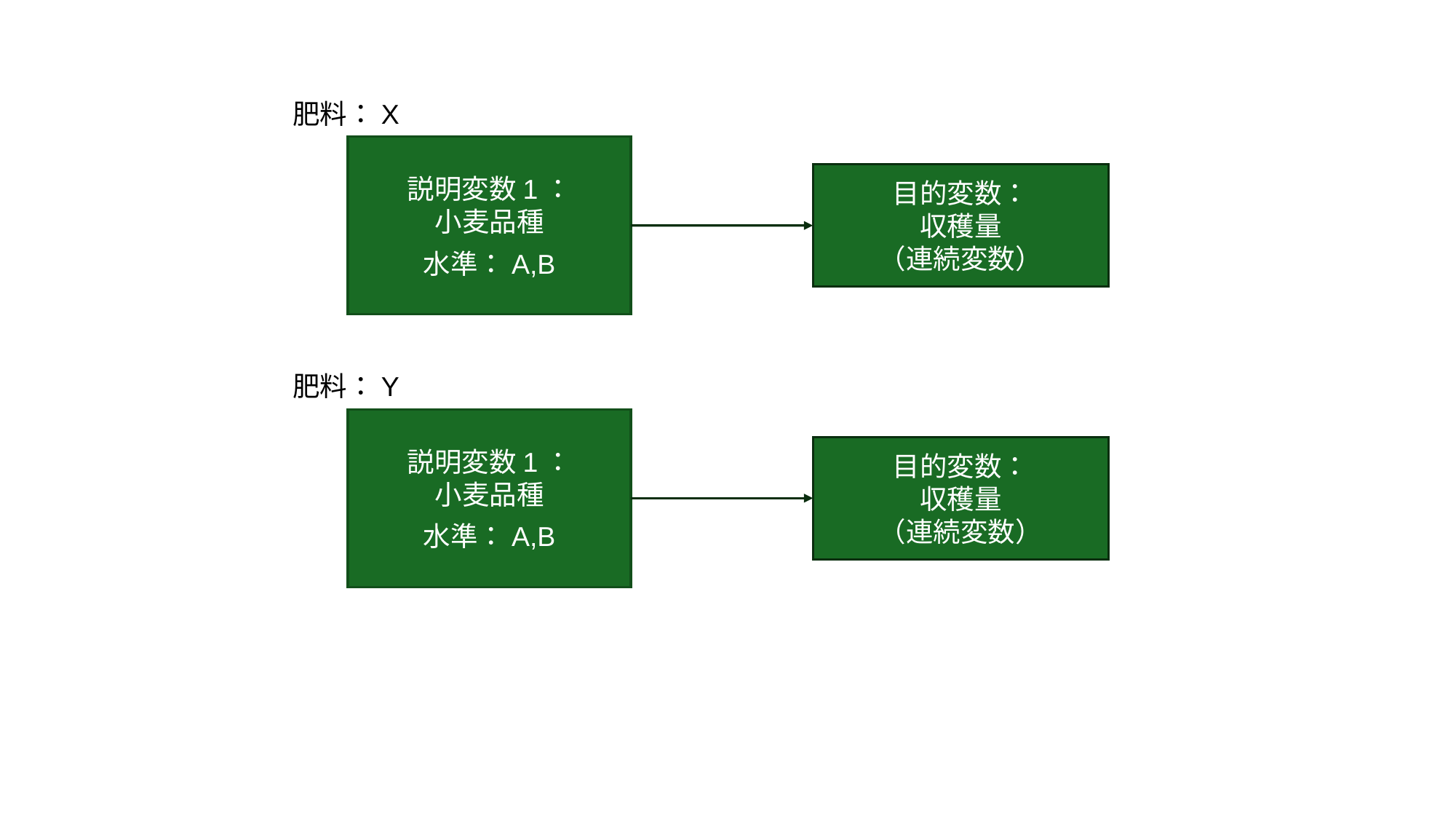

肥料：X
説明変数1：
小麦品種

水準：A,B
目的変数：
収穫量
（連続変数）
肥料：Y
説明変数1：
小麦品種

水準：A,B
目的変数：
収穫量
（連続変数）